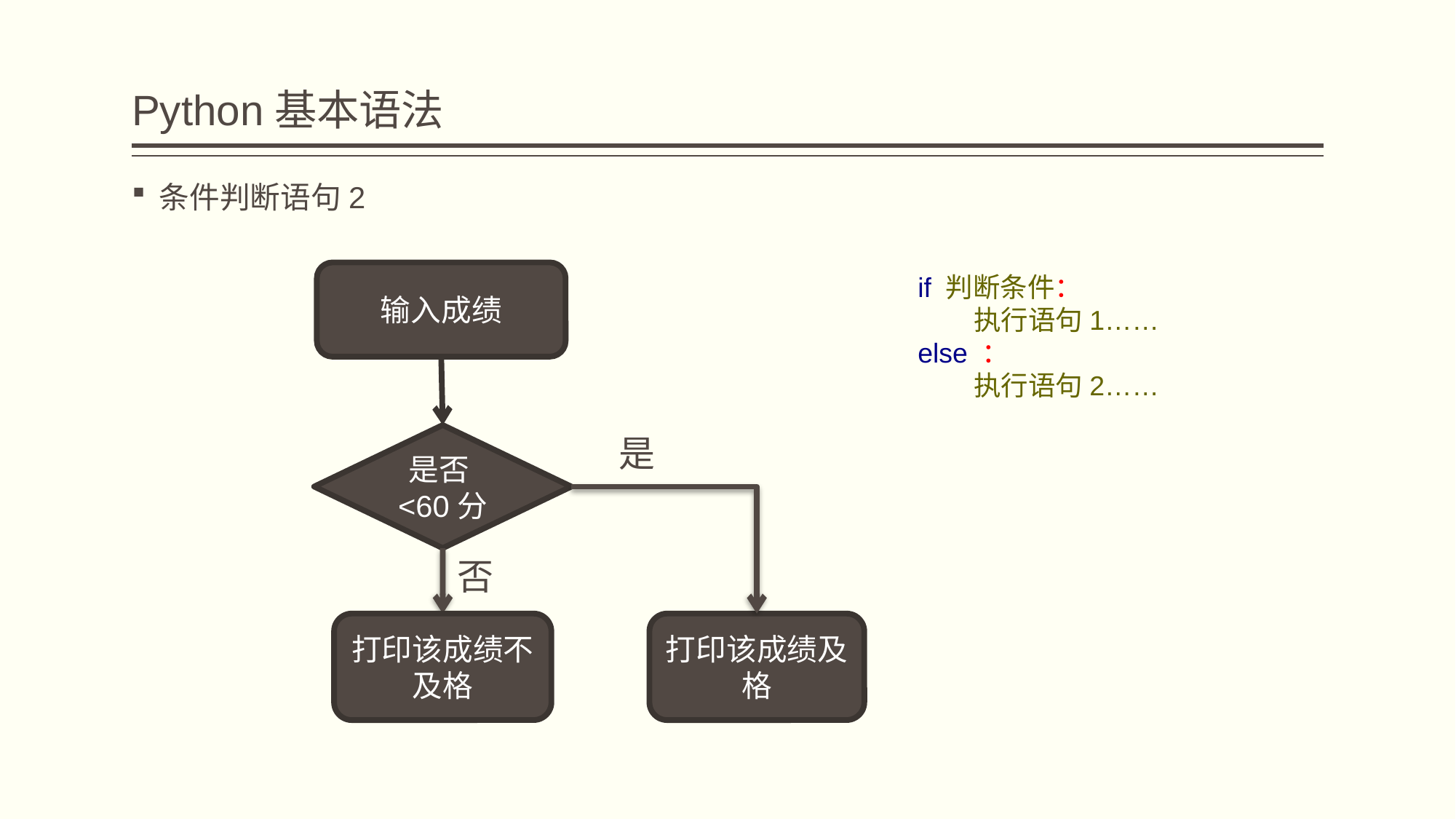

# Python基本语法
条件判断语句2
if 判断条件：
        执行语句1……
else ：
        执行语句2……
输入成绩
是否<60分
是
否
打印该成绩不及格
打印该成绩及格